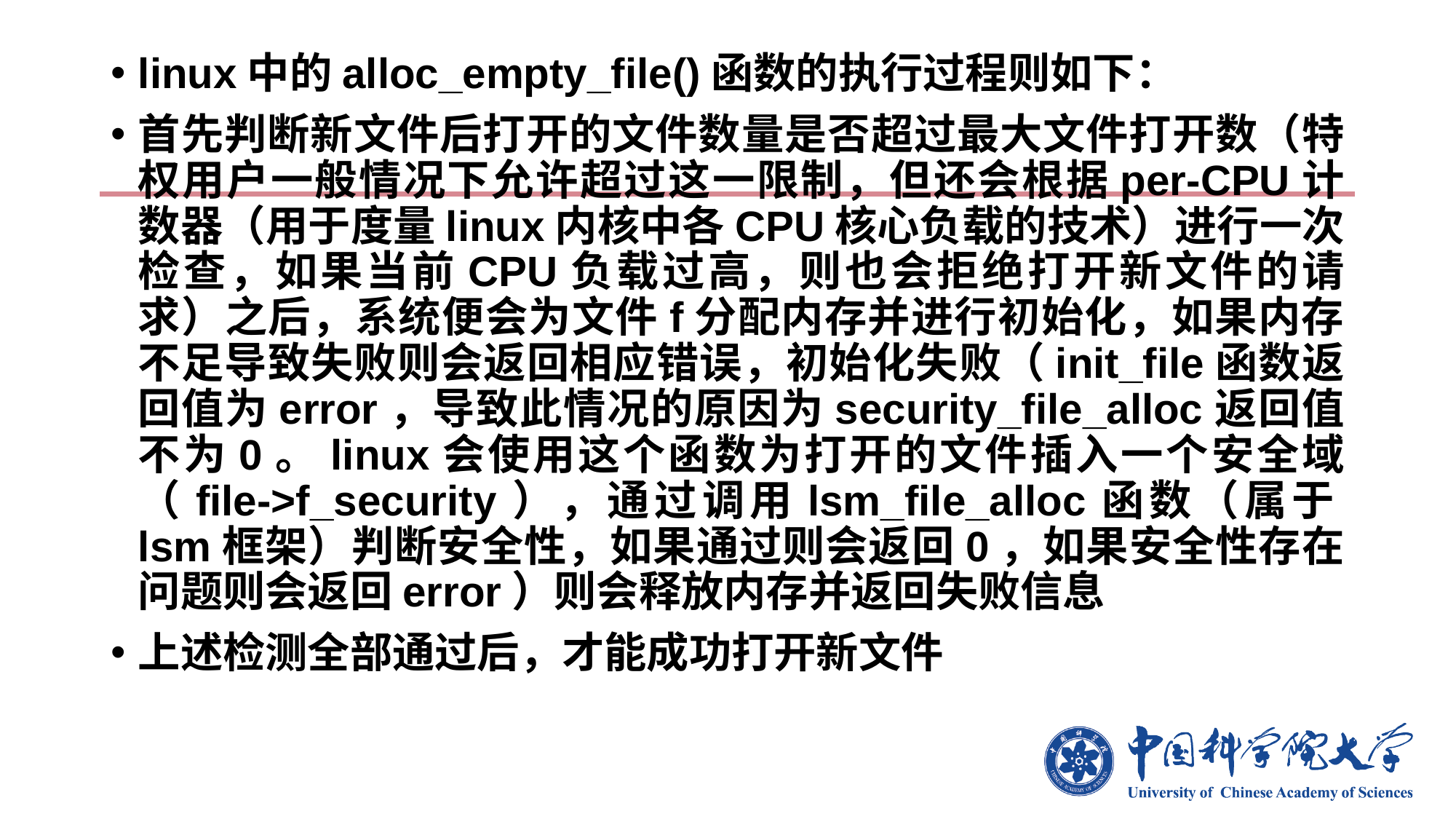

linux中的alloc_empty_file()函数的执行过程则如下：
首先判断新文件后打开的文件数量是否超过最大文件打开数（特权用户一般情况下允许超过这一限制，但还会根据per-CPU计数器（用于度量linux内核中各CPU核心负载的技术）进行一次检查，如果当前CPU负载过高，则也会拒绝打开新文件的请求）之后，系统便会为文件f分配内存并进行初始化，如果内存不足导致失败则会返回相应错误，初始化失败（init_file函数返回值为error，导致此情况的原因为security_file_alloc返回值不为0。linux会使用这个函数为打开的文件插入一个安全域（file->f_security），通过调用lsm_file_alloc函数（属于lsm框架）判断安全性，如果通过则会返回0，如果安全性存在问题则会返回error）则会释放内存并返回失败信息
上述检测全部通过后，才能成功打开新文件